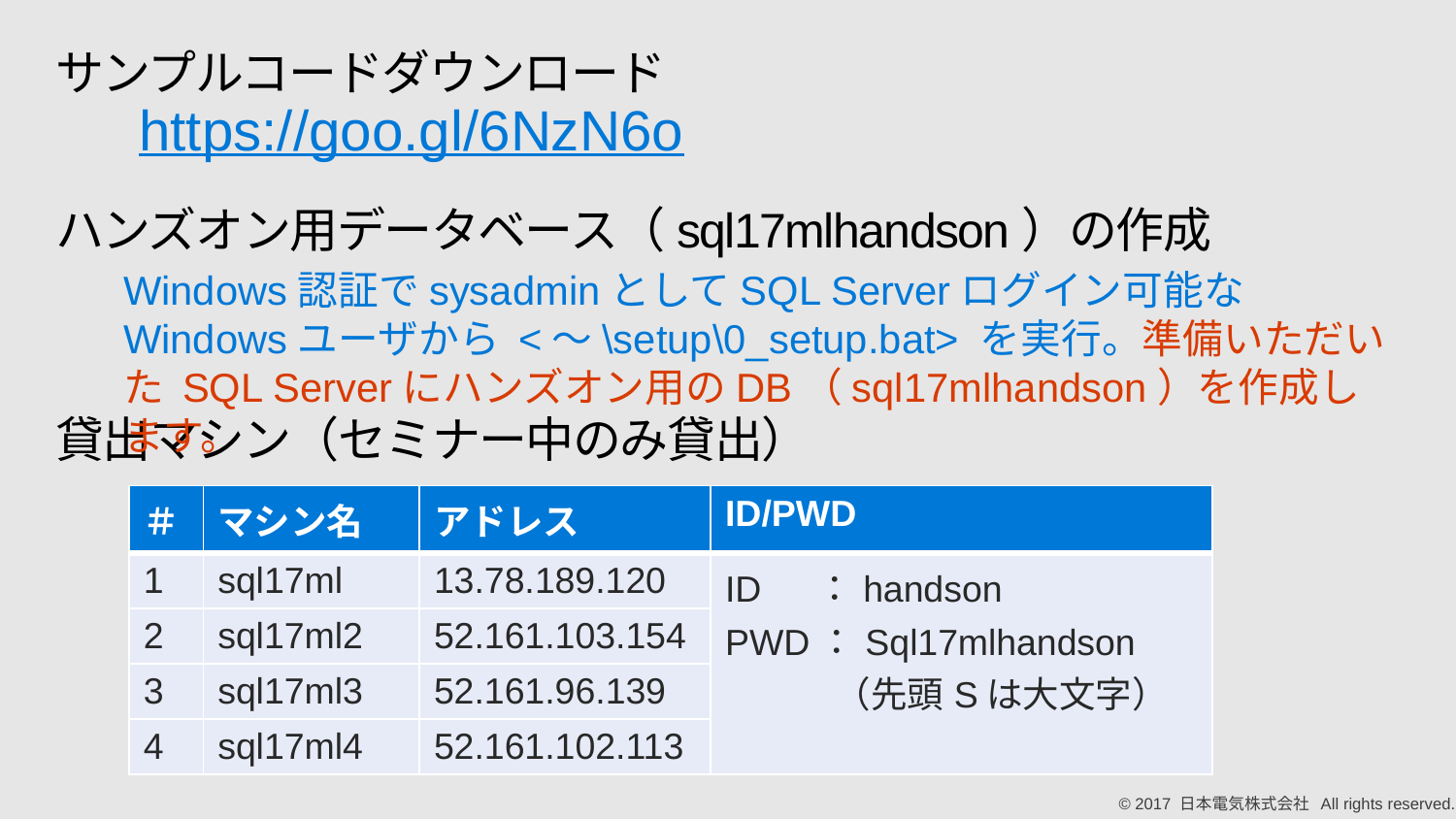

# サンプルコードダウンロード ハンズオン用データベース（sql17mlhandson）の作成 貸出マシン（セミナー中のみ貸出）
https://goo.gl/6NzN6o
Windows認証でsysadminとしてSQL Serverログイン可能なWindowsユーザから <～\setup\0_setup.bat> を実行。準備いただいた SQL Serverにハンズオン用のDB（sql17mlhandson）を作成します。
| ＃ | マシン名 | アドレス | ID/PWD |
| --- | --- | --- | --- |
| 1 | sql17ml | 13.78.189.120 | ID 　：handson PWD：Sql17mlhandson 　　　（先頭Sは大文字） |
| 2 | sql17ml2 | 52.161.103.154 |  |
| 3 | sql17ml3 | 52.161.96.139 |  |
| 4 | sql17ml4 | 52.161.102.113 |  |